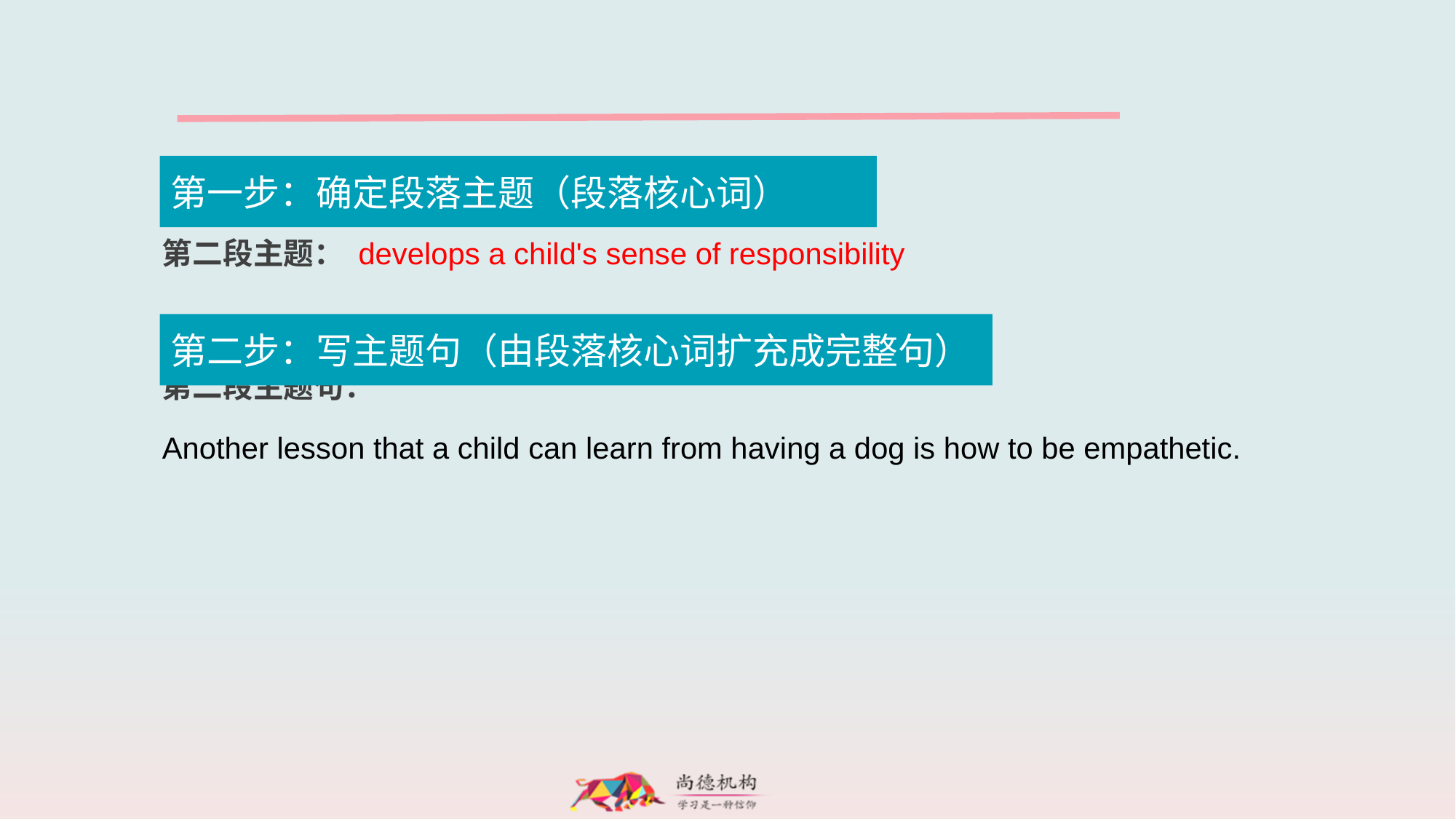

第一步：确定段落主题（段落核心词）

第二段主题： develops a child's sense of responsibility

第二段主题句：
Another lesson that a child can learn from having a dog is how to be empathetic.

第二步：写主题句（由段落核心词扩充成完整句）